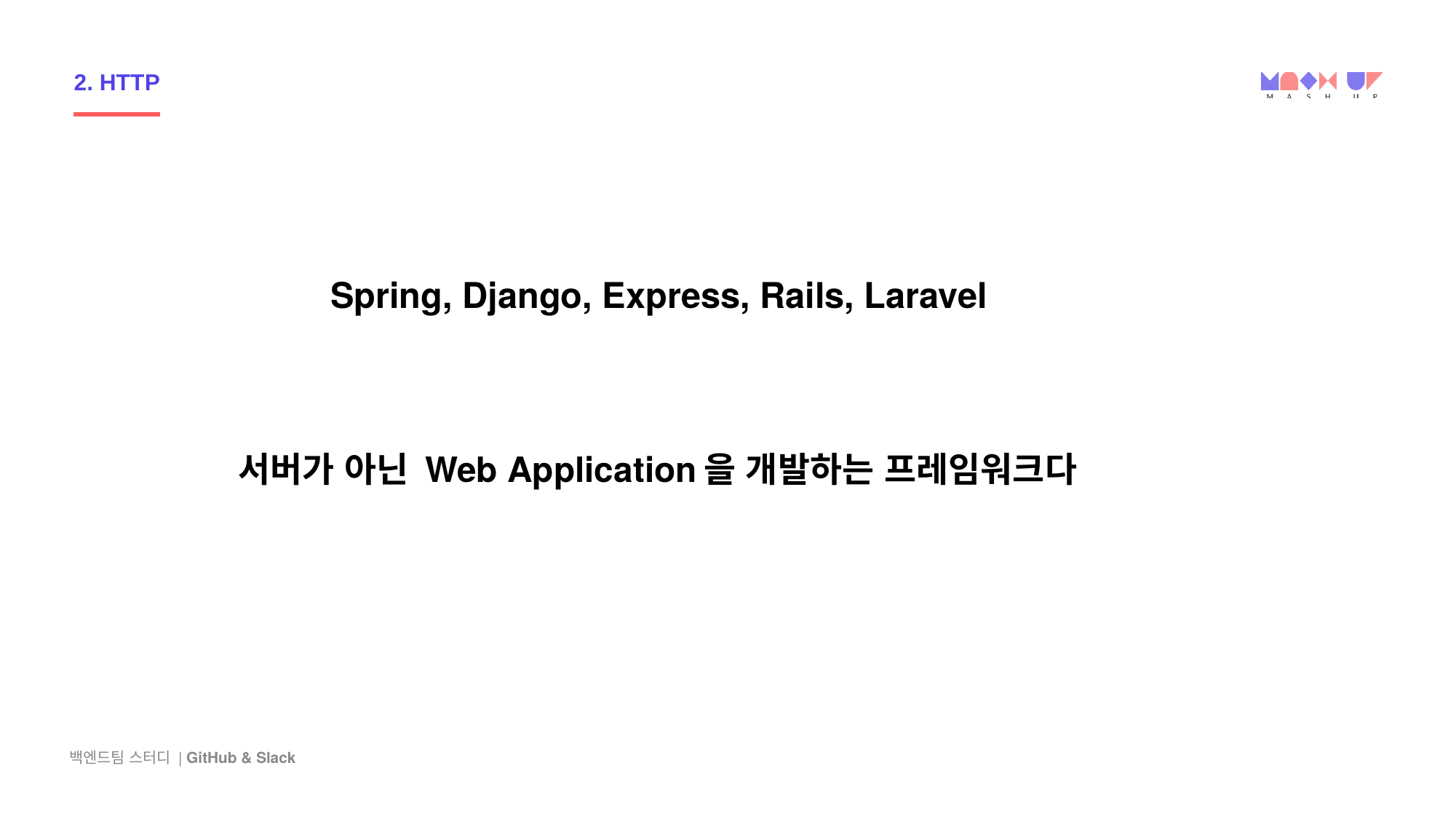

# 2. HTTP
Spring, Django, Express, Rails, Laravel
서버가 아닌 Web Application을 개발하는 프레임워크다
23